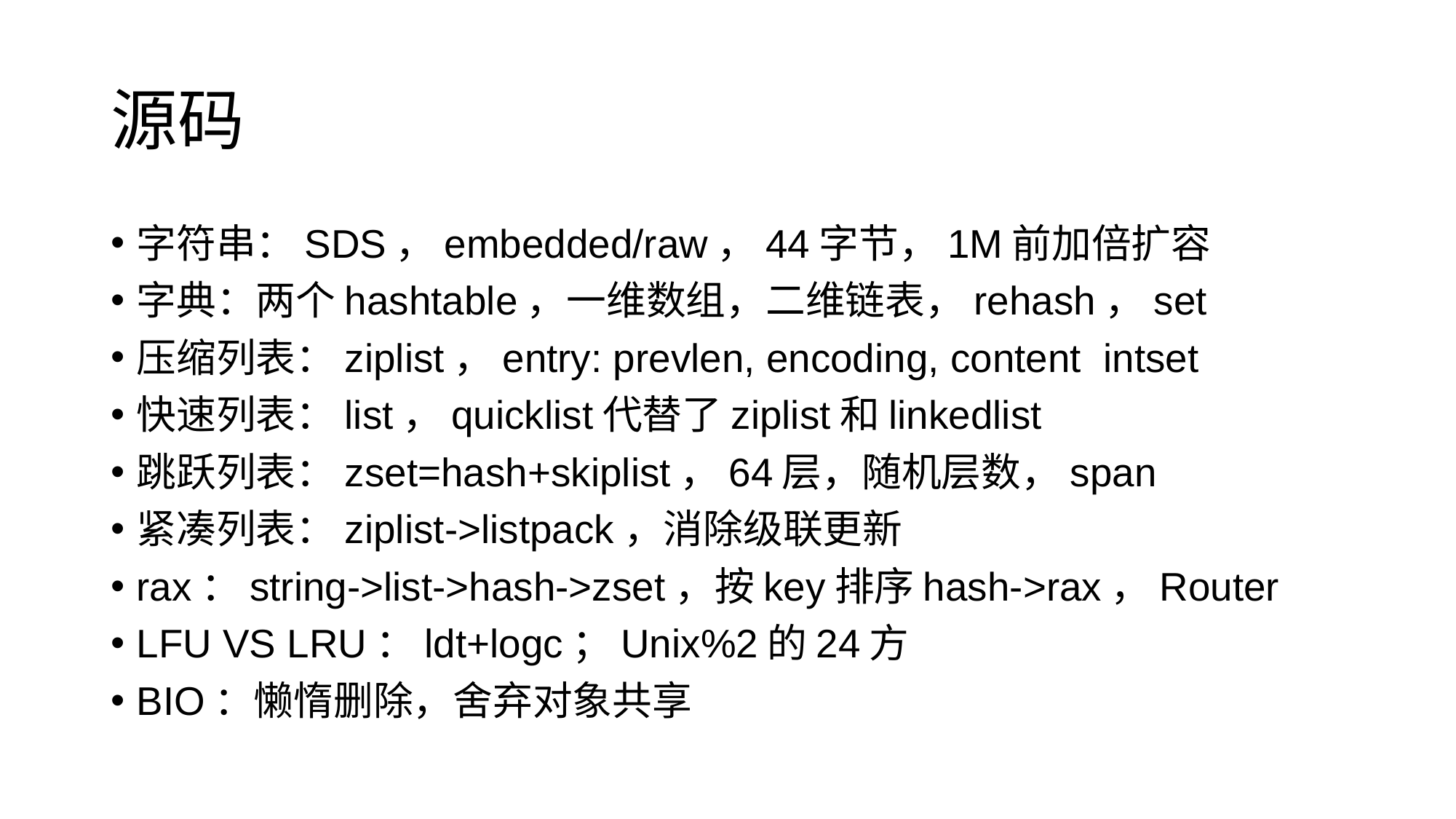

# 源码
字符串：SDS，embedded/raw，44字节，1M前加倍扩容
字典：两个hashtable，一维数组，二维链表，rehash，set
压缩列表：ziplist，entry: prevlen, encoding, content  intset
快速列表：list，quicklist代替了ziplist和linkedlist
跳跃列表：zset=hash+skiplist，64层，随机层数，span
紧凑列表：ziplist->listpack，消除级联更新
rax：string->list->hash->zset，按key排序hash->rax，Router
LFU VS LRU：ldt+logc；Unix%2的24方
BIO：懒惰删除，舍弃对象共享